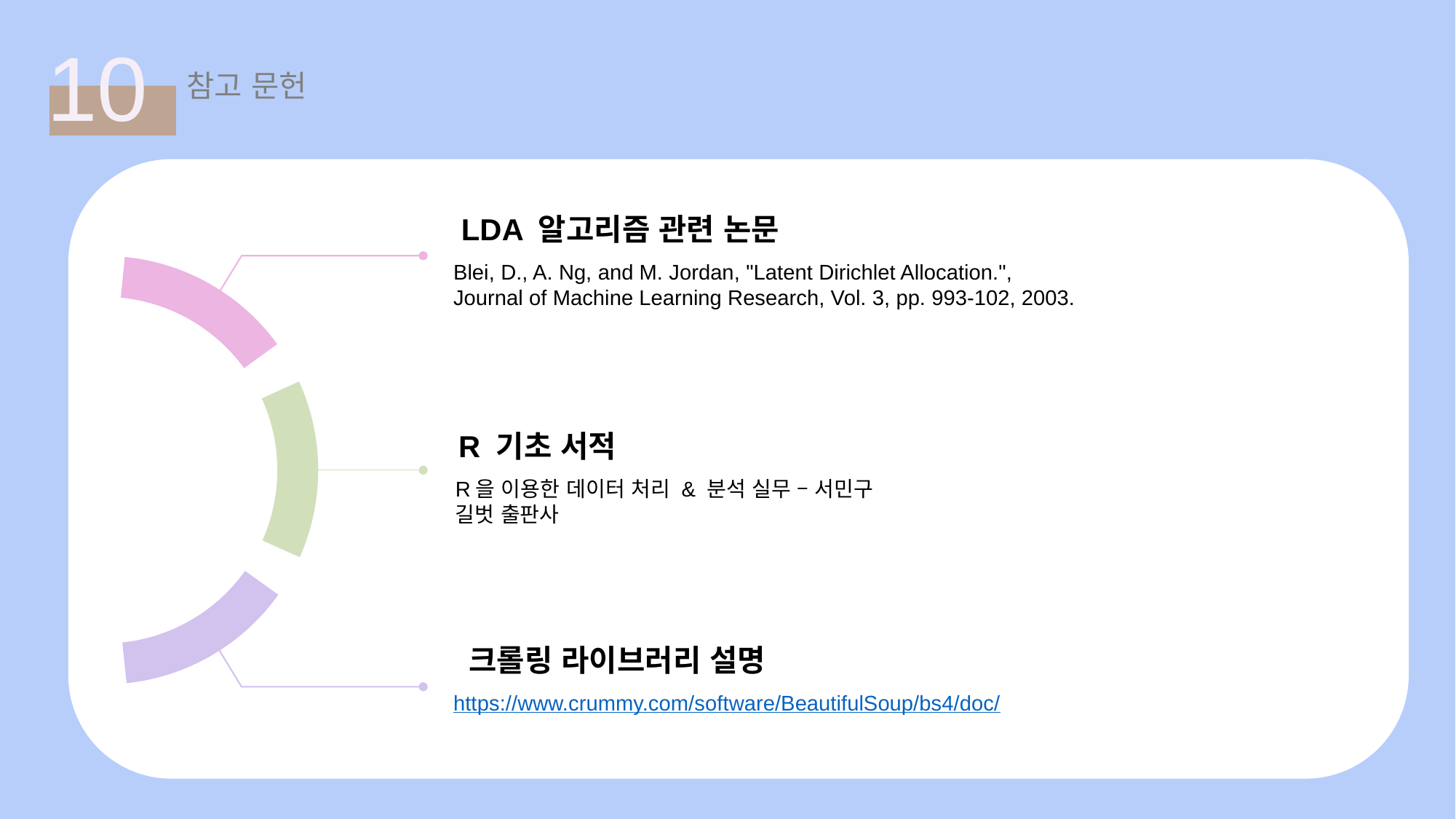

10
참고 문헌

LDA 알고리즘 관련 논문
Blei, D., A. Ng, and M. Jordan, "Latent Dirichlet Allocation.",
Journal of Machine Learning Research, Vol. 3, pp. 993-102, 2003.
R 기초 서적
R을 이용한 데이터 처리 & 분석 실무 – 서민구
길벗 출판사
크롤링 라이브러리 설명
https://www.crummy.com/software/BeautifulSoup/bs4/doc/